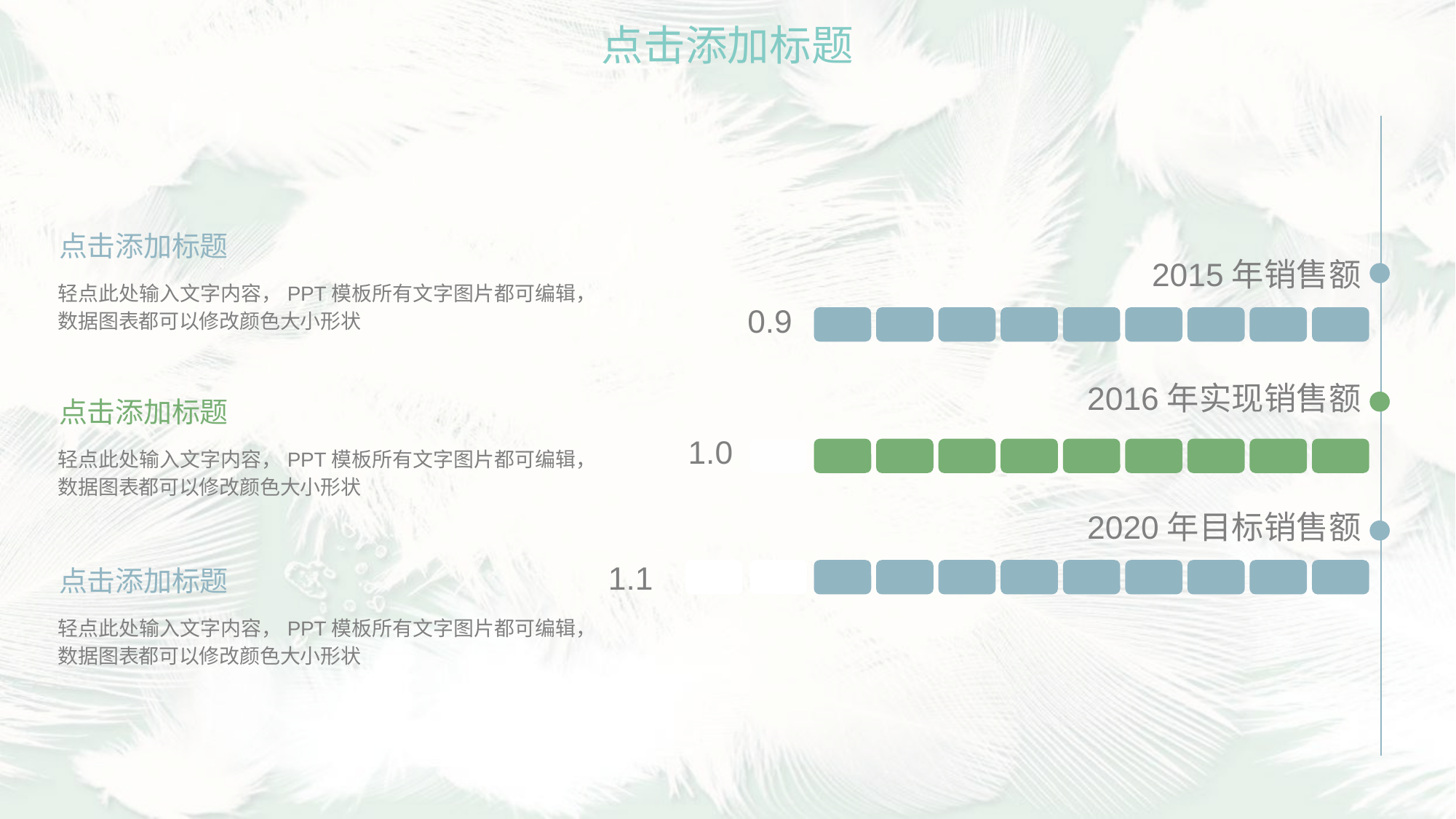

点击添加标题
点击添加标题
轻点此处输入文字内容，PPT模板所有文字图片都可编辑，数据图表都可以修改颜色大小形状
2015年销售额

0.9

2016年实现销售额
点击添加标题
轻点此处输入文字内容，PPT模板所有文字图片都可编辑，数据图表都可以修改颜色大小形状

1.0

2020年目标销售额

1.1
点击添加标题
轻点此处输入文字内容，PPT模板所有文字图片都可编辑，数据图表都可以修改颜色大小形状